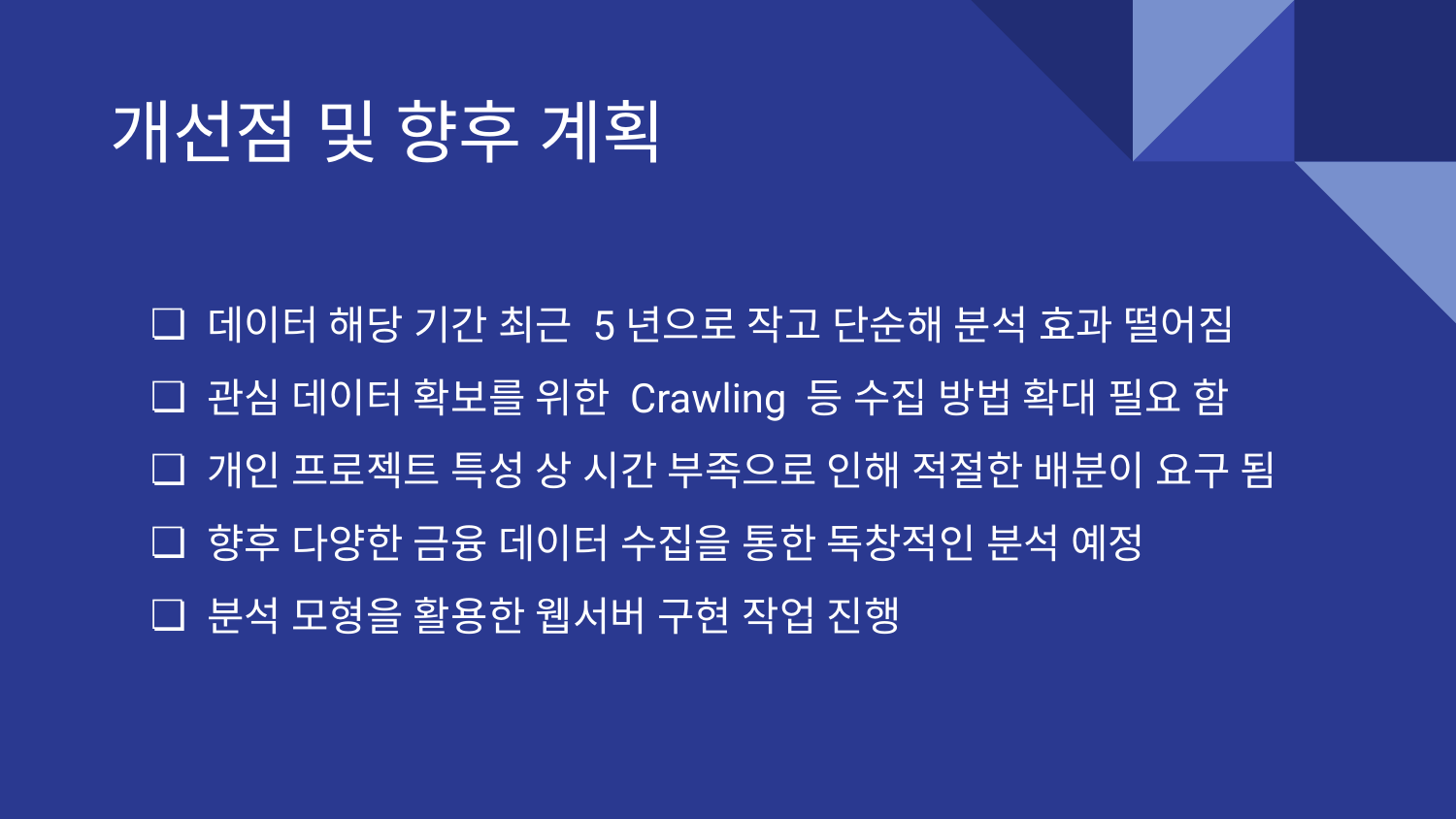

# 개선점 및 향후 계획
데이터 해당 기간 최근 5년으로 작고 단순해 분석 효과 떨어짐
관심 데이터 확보를 위한 Crawling 등 수집 방법 확대 필요 함
개인 프로젝트 특성 상 시간 부족으로 인해 적절한 배분이 요구 됨
향후 다양한 금융 데이터 수집을 통한 독창적인 분석 예정
분석 모형을 활용한 웹서버 구현 작업 진행